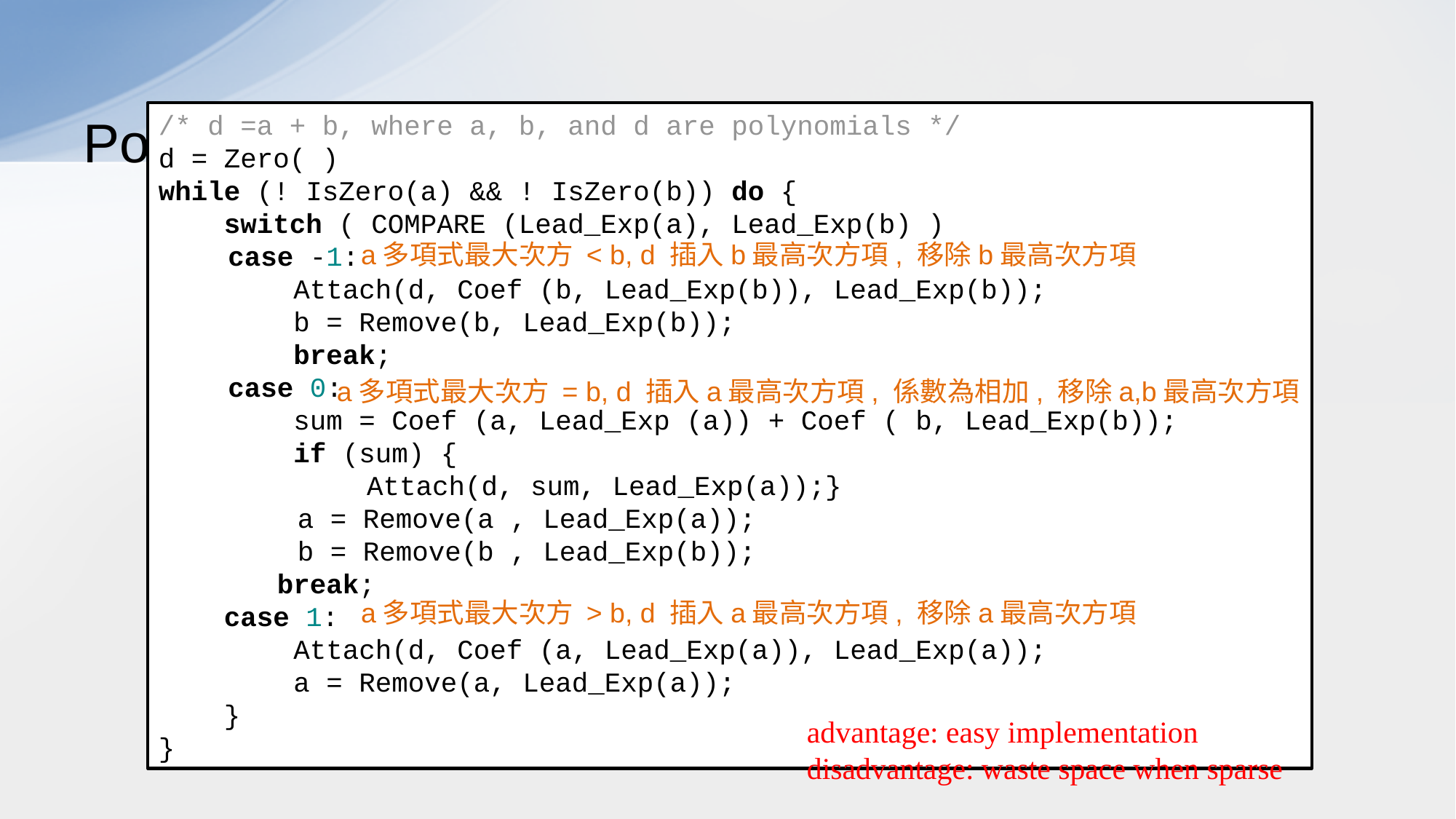

# Polynomial Addition
/* d =a + b, where a, b, and d are polynomials */
d = Zero( )
while (! IsZero(a) && ! IsZero(b)) do {
    switch ( COMPARE (Lead_Exp(a), Lead_Exp(b) ){
	case -1:
	    Attach(d, Coef (b, Lead_Exp(b)), Lead_Exp(b));
	    b = Remove(b, Lead_Exp(b));
	    break;
	case 0:
	    sum = Coef (a, Lead_Exp (a)) + Coef ( b, Lead_Exp(b));
	    if (sum) {
			Attach(d, sum, Lead_Exp(a));}
		a = Remove(a , Lead_Exp(a));
	    	b = Remove(b , Lead_Exp(b));
	   break;
    case 1:
	    Attach(d, Coef (a, Lead_Exp(a)), Lead_Exp(a));
	    a = Remove(a, Lead_Exp(a));
    }
}

a多項式最大次方 < b, d 插入b最高次方項, 移除b最高次方項
a多項式最大次方 = b, d 插入a最高次方項, 係數為相加, 移除a,b最高次方項
a多項式最大次方 > b, d 插入a最高次方項, 移除a最高次方項
advantage: easy implementation
disadvantage: waste space when sparse